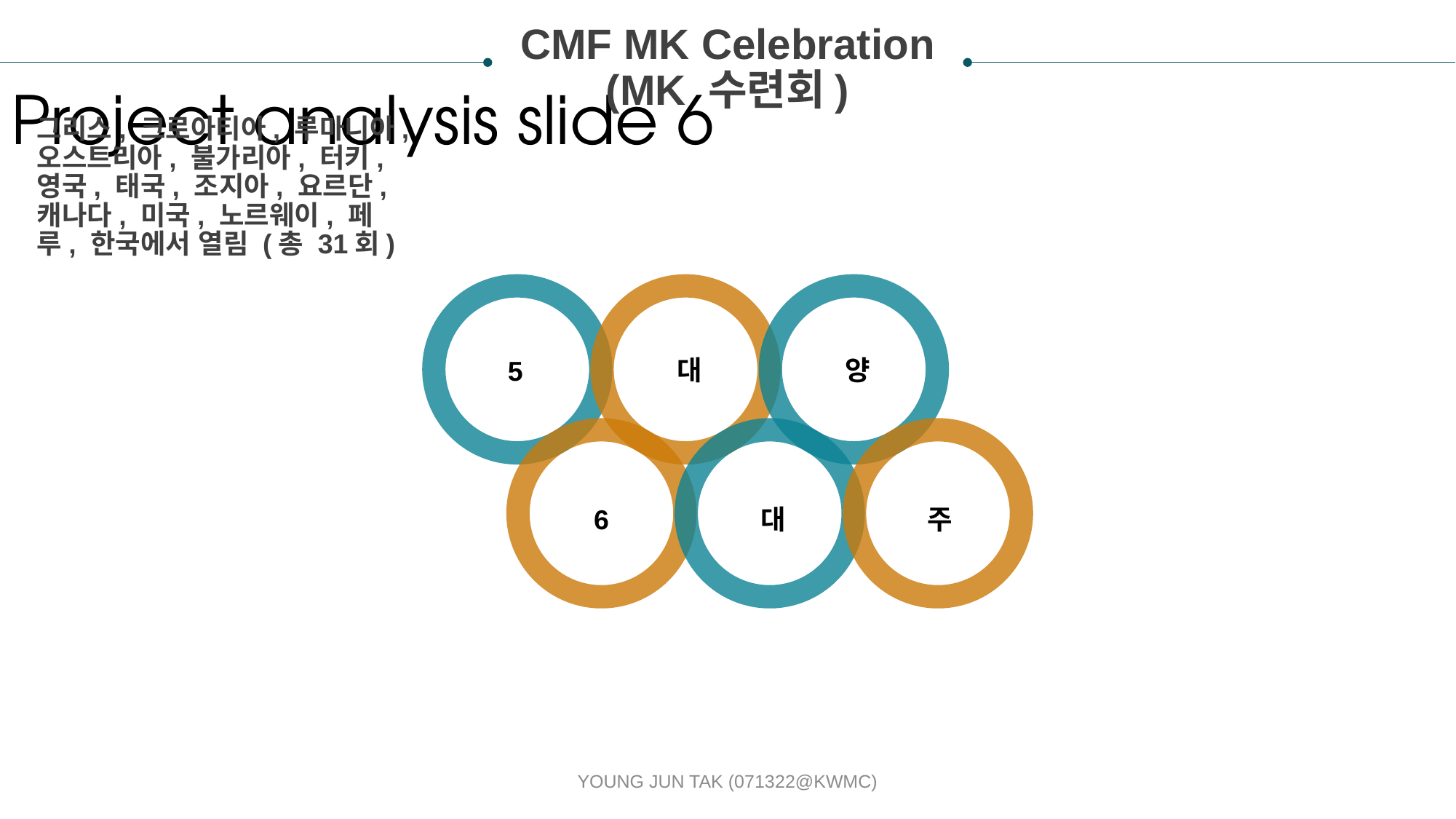

CMF MK Celebration
(MK 수련회)
Project analysis slide 6
그리스, 크로아티아, 루마니아, 오스트리아, 불가리아, 터키, 영국, 태국, 조지아, 요르단, 캐나다, 미국, 노르웨이, 페루, 한국에서 열림 (총 31회)

대
양
5

6
대
주
YOUNG JUN TAK (071322@KWMC)